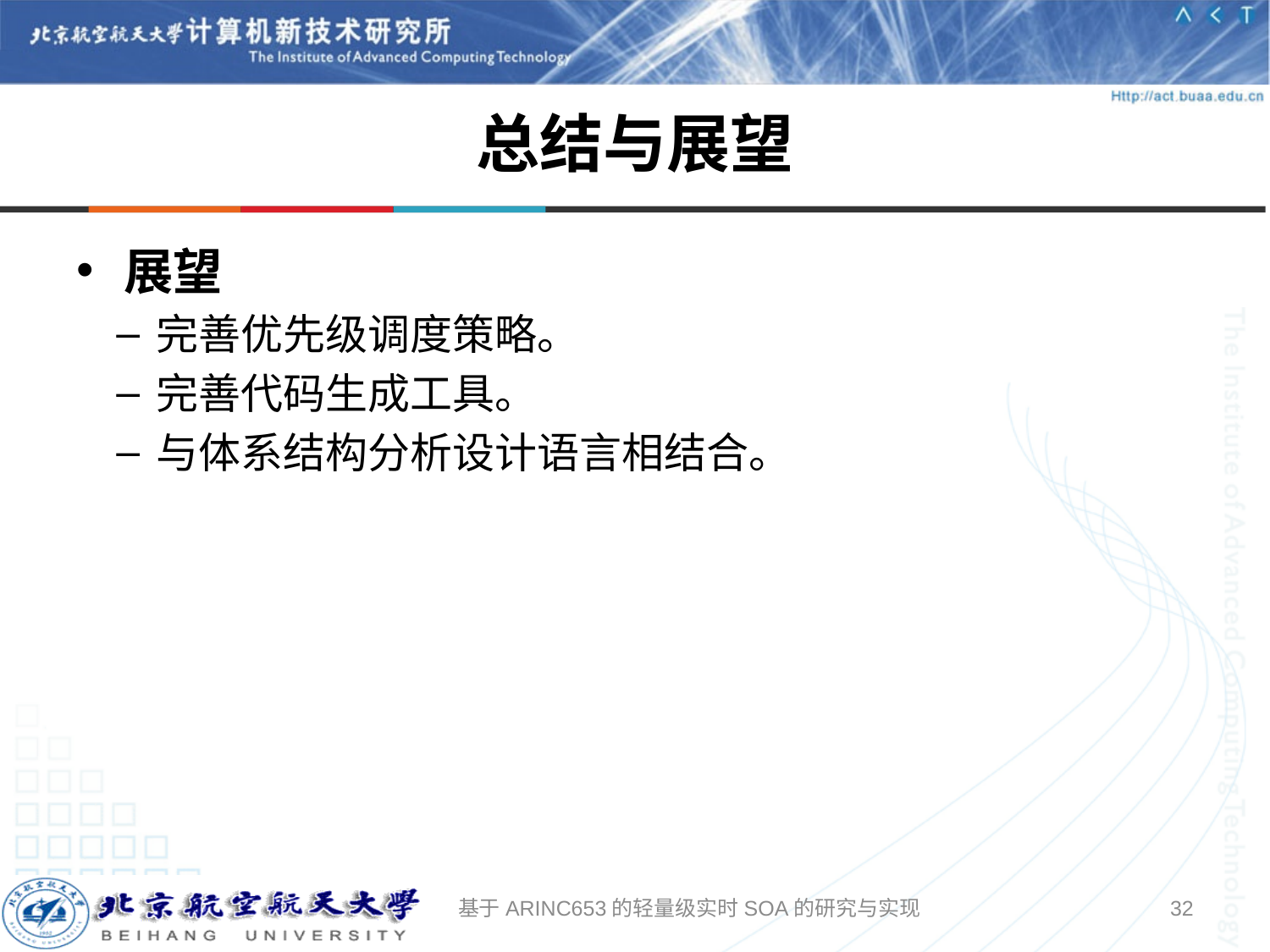

# 总结与展望
展望
完善优先级调度策略。
完善代码生成工具。
与体系结构分析设计语言相结合。

基于ARINC653的轻量级实时SOA的研究与实现
32